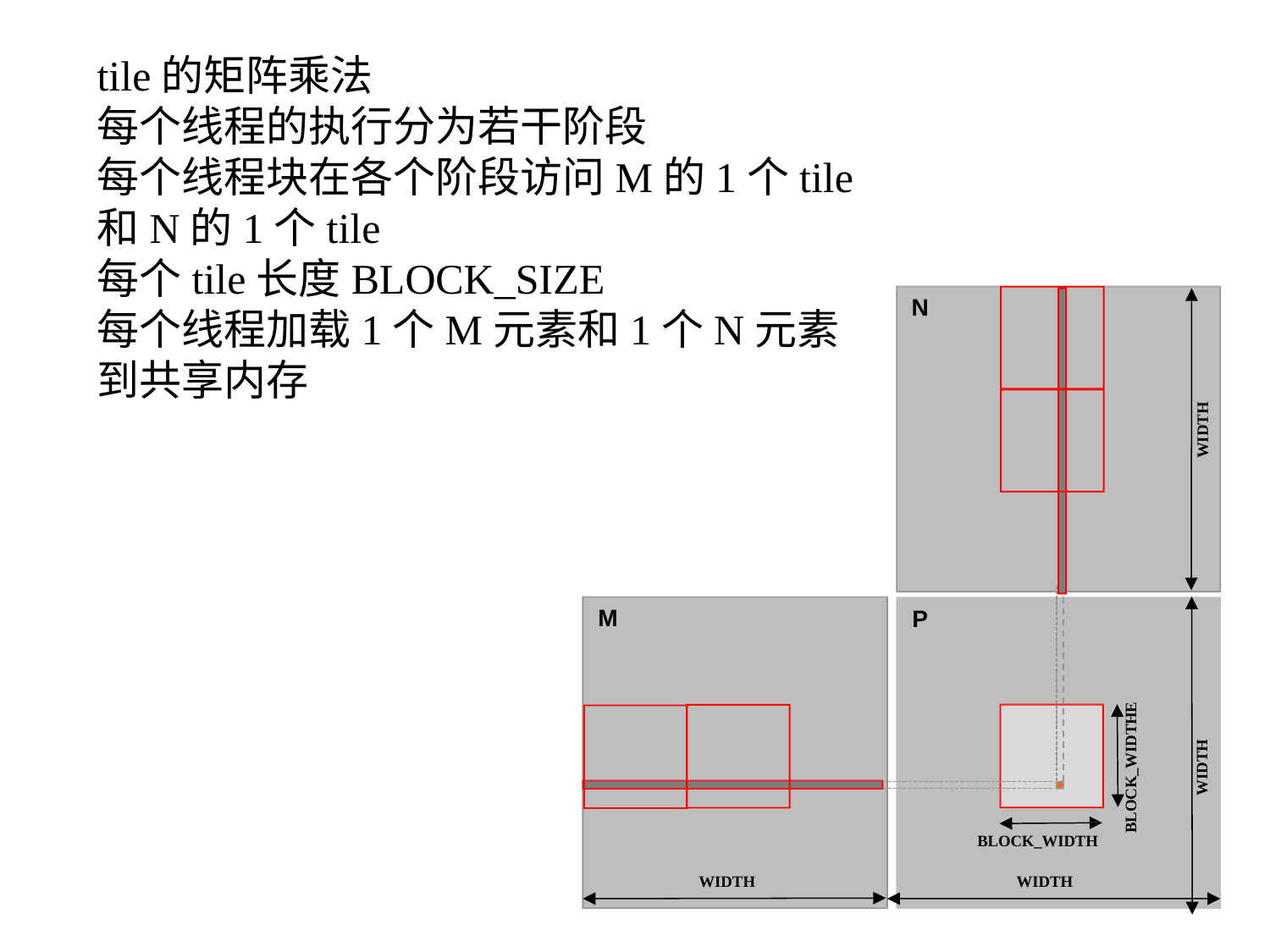

tile的矩阵乘法
每个线程的执行分为若干阶段
每个线程块在各个阶段访问M的1个tile和N的1个tile
每个tile长度BLOCK_SIZE
每个线程加载1个M元素和1个N元素到共享内存

N
WIDTH

M
P
BLOCK_WIDTHE
WIDTH
BLOCK_WIDTH
WIDTH
WIDTH